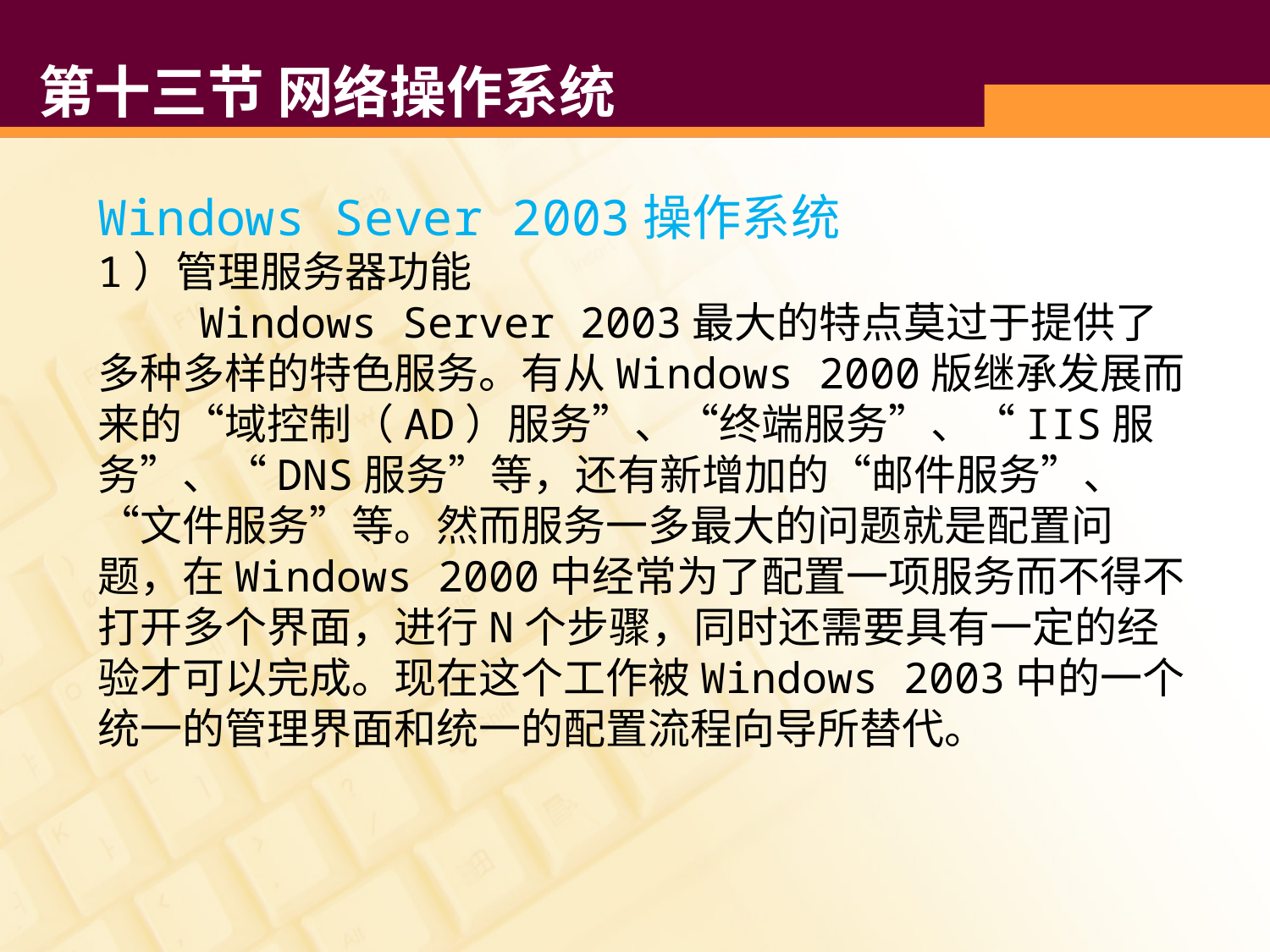

# 第十三节 网络操作系统
Windows Sever 2003操作系统
1）管理服务器功能
    Windows Server 2003最大的特点莫过于提供了多种多样的特色服务。有从Windows 2000版继承发展而来的“域控制（AD）服务”、“终端服务”、“IIS服务”、“DNS服务”等，还有新增加的“邮件服务”、“文件服务”等。然而服务一多最大的问题就是配置问题，在Windows 2000中经常为了配置一项服务而不得不打开多个界面，进行N个步骤，同时还需要具有一定的经验才可以完成。现在这个工作被Windows 2003中的一个统一的管理界面和统一的配置流程向导所替代。